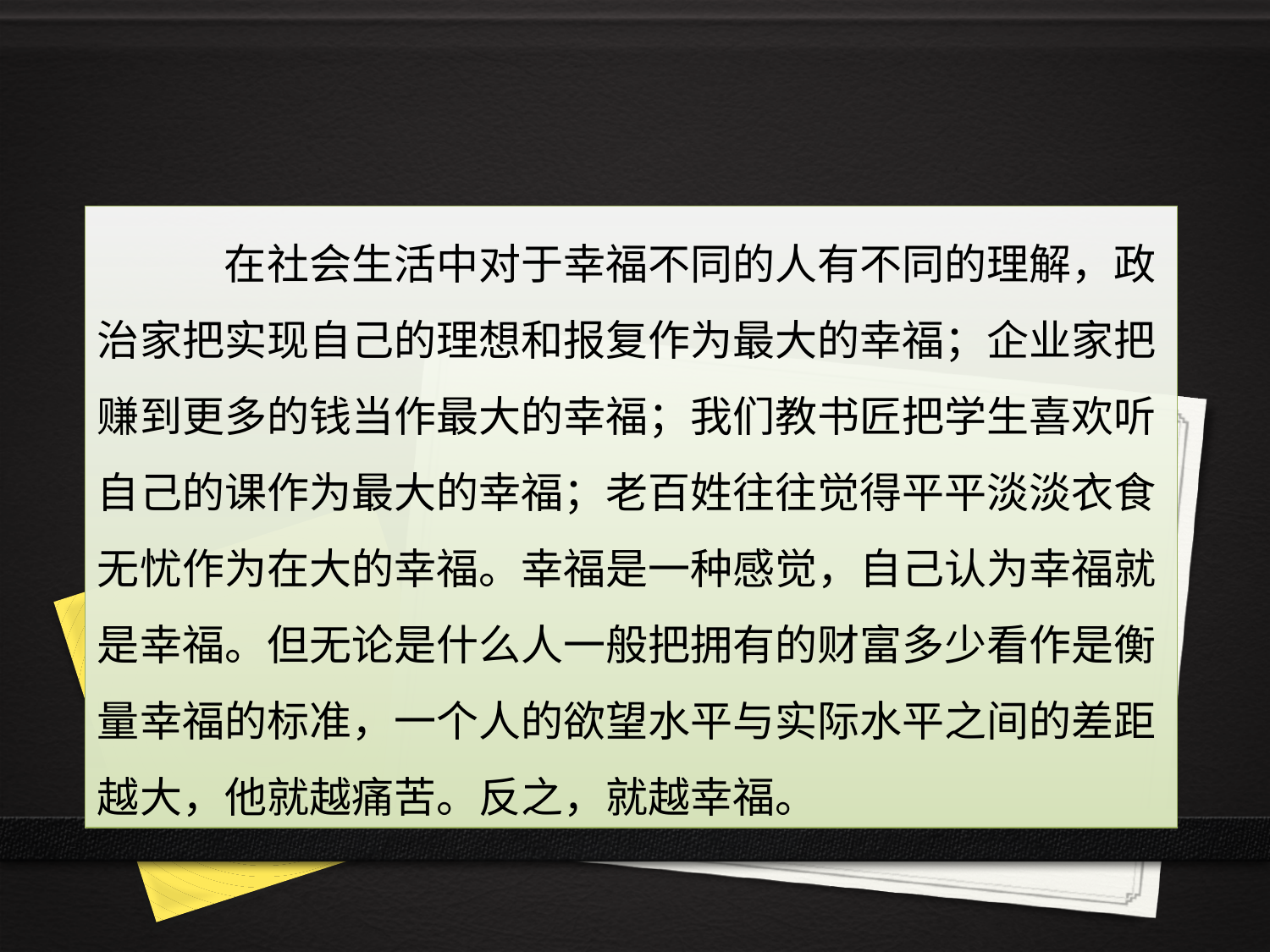

在社会生活中对于幸福不同的人有不同的理解，政治家把实现自己的理想和报复作为最大的幸福；企业家把赚到更多的钱当作最大的幸福；我们教书匠把学生喜欢听自己的课作为最大的幸福；老百姓往往觉得平平淡淡衣食无忧作为在大的幸福。幸福是一种感觉，自己认为幸福就是幸福。但无论是什么人一般把拥有的财富多少看作是衡量幸福的标准，一个人的欲望水平与实际水平之间的差距越大，他就越痛苦。反之，就越幸福。